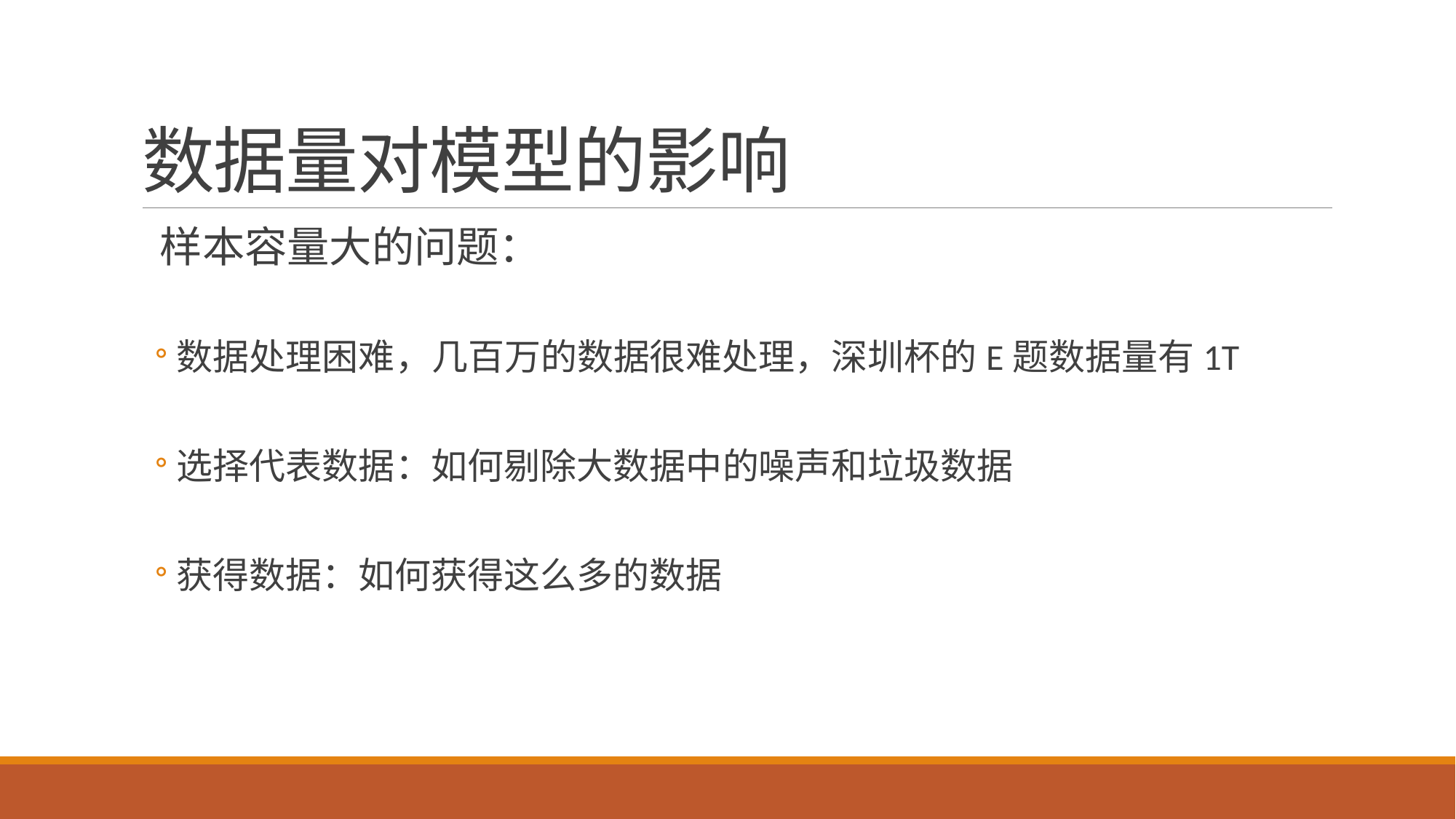

# 数据量对模型的影响
  样本容量大的问题：

数据处理困难，几百万的数据很难处理，深圳杯的E题数据量有1T

选择代表数据：如何剔除大数据中的噪声和垃圾数据

获得数据：如何获得这么多的数据